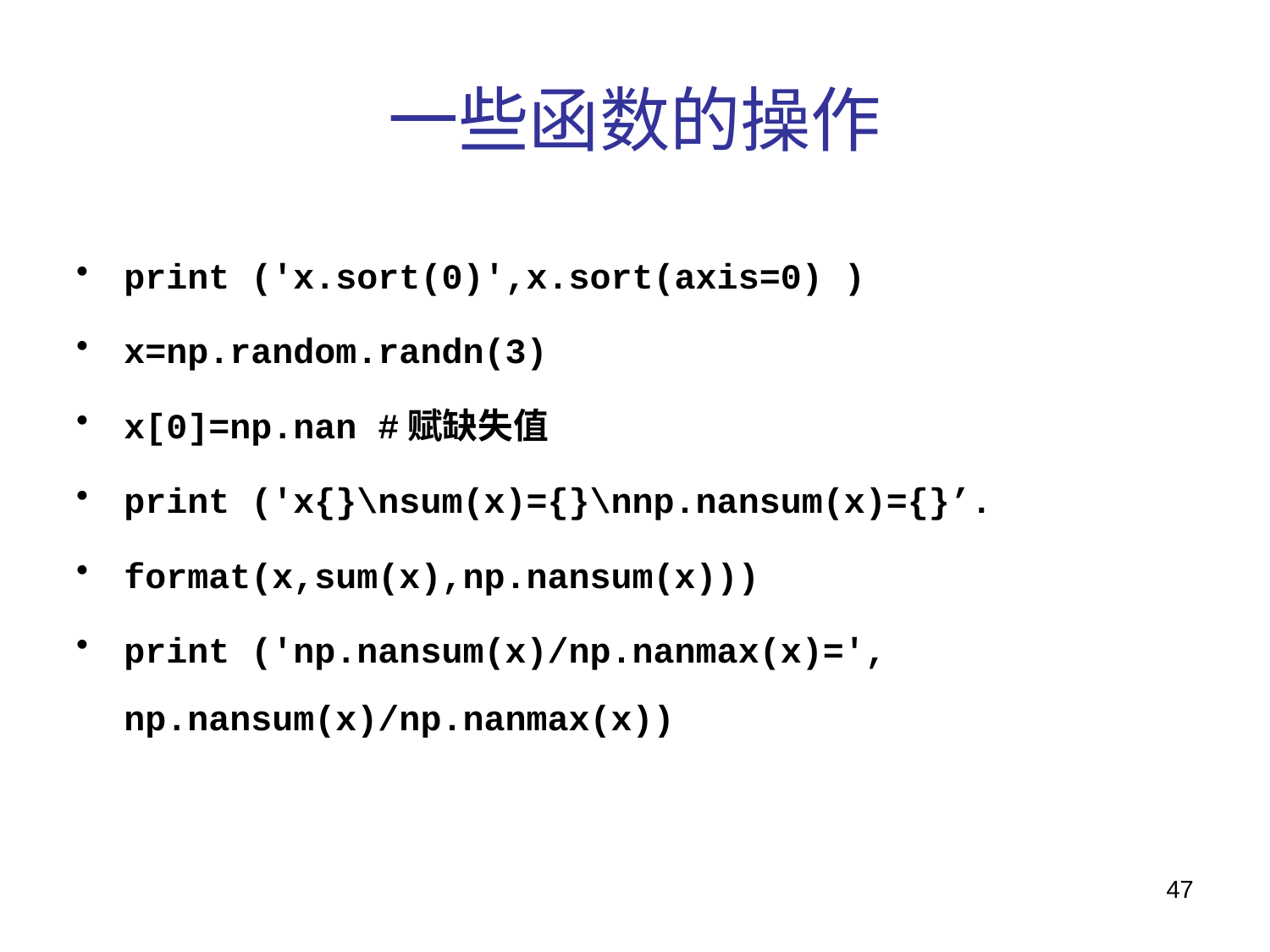

# 一些函数的操作
print ('x.sort(0)',x.sort(axis=0) )
x=np.random.randn(3)
x[0]=np.nan #赋缺失值
print ('x{}\nsum(x)={}\nnp.nansum(x)={}’.
format(x,sum(x),np.nansum(x)))
print ('np.nansum(x)/np.nanmax(x)=', np.nansum(x)/np.nanmax(x))
47